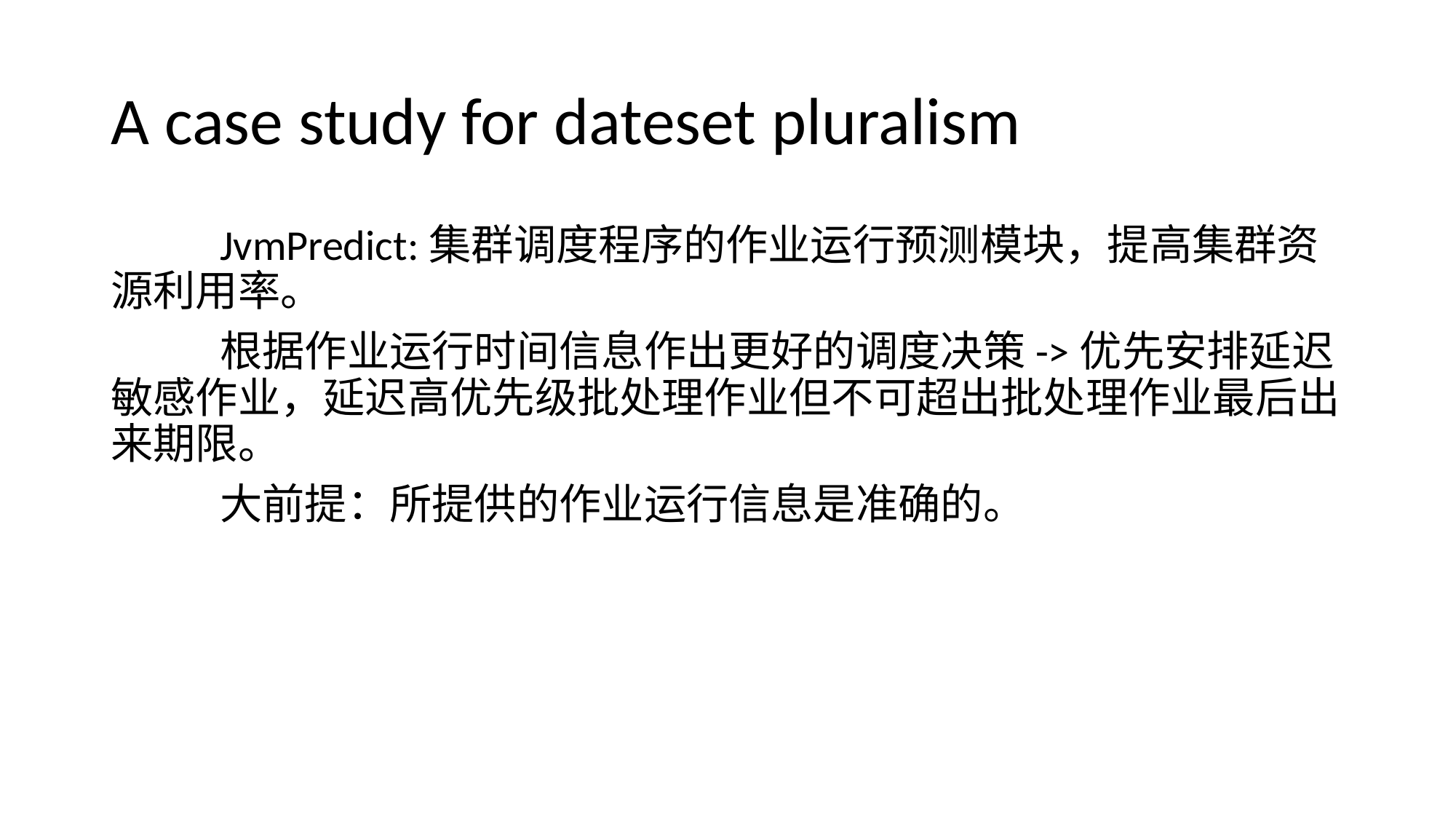

# A case study for dateset pluralism
	JvmPredict:集群调度程序的作业运行预测模块，提高集群资源利用率。
	根据作业运行时间信息作出更好的调度决策->优先安排延迟敏感作业，延迟高优先级批处理作业但不可超出批处理作业最后出来期限。
	大前提：所提供的作业运行信息是准确的。